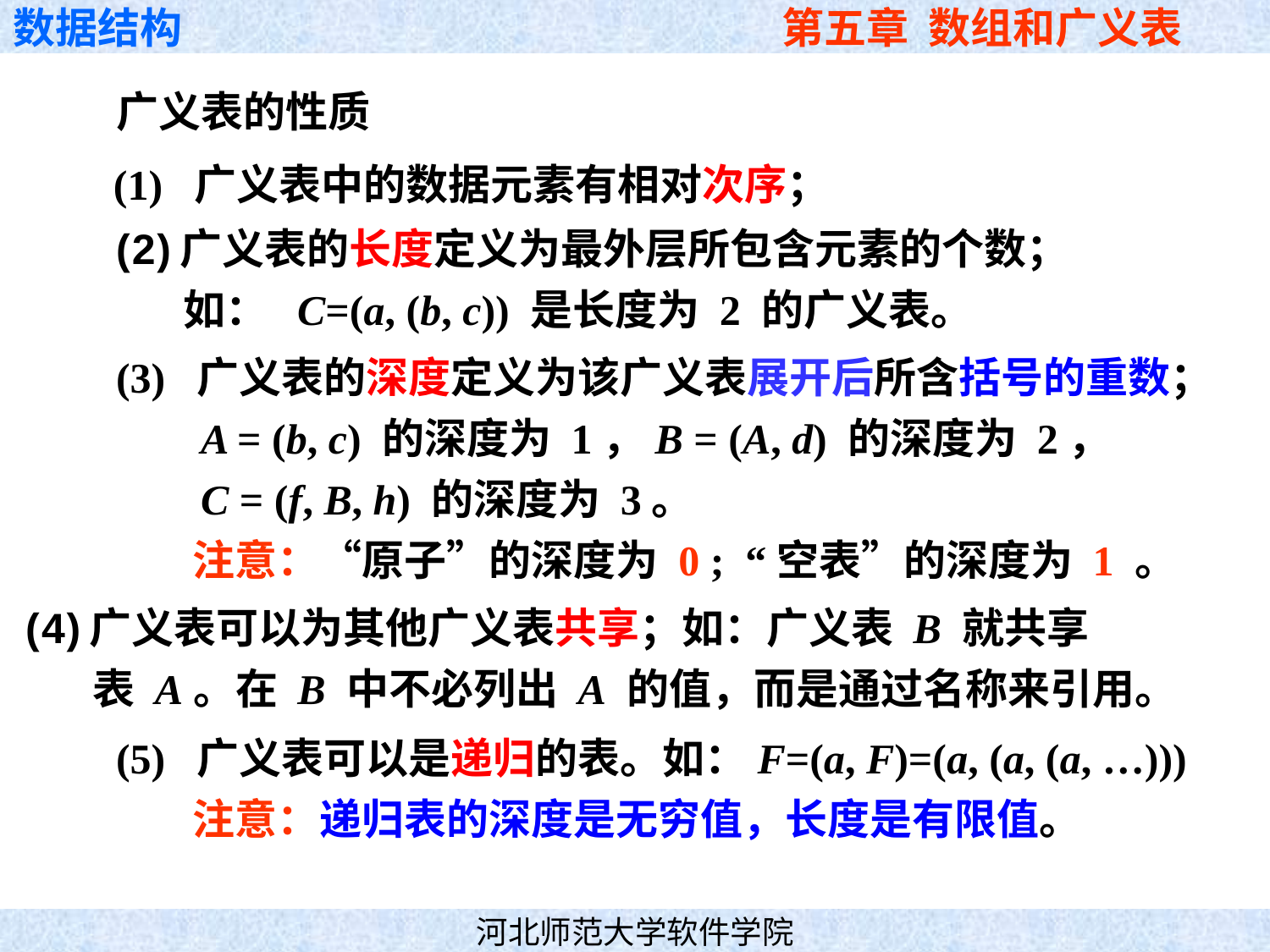

广义表的性质
(1)  广义表中的数据元素有相对次序；
广义表的长度定义为最外层所包含元素的个数；
      如：  C=(a, (b, c)) 是长度为 2 的广义表。
(3)  广义表的深度定义为该广义表展开后所含括号的重数；
        A = (b, c) 的深度为 1，B = (A, d) 的深度为 2，
        C = (f, B, h) 的深度为 3。
       注意：“原子”的深度为 0 ;  “空表”的深度为 1 。
广义表可以为其他广义表共享；如：广义表 B 就共享
      表 A。在 B 中不必列出 A 的值，而是通过名称来引用。
(5)  广义表可以是递归的表。如：F=(a, F)=(a, (a, (a, …)))
       注意：递归表的深度是无穷值，长度是有限值。